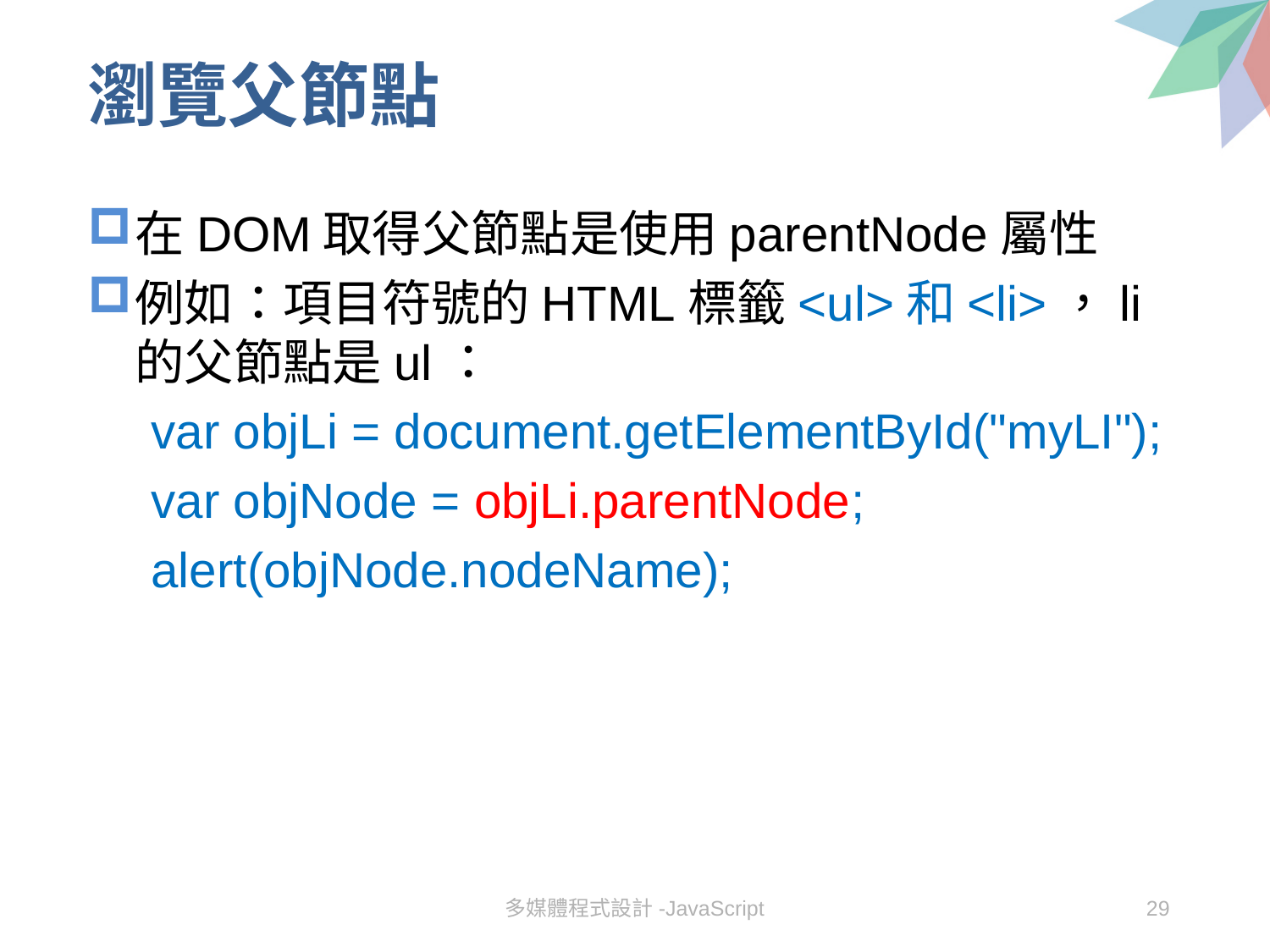

# 瀏覽父節點
在DOM取得父節點是使用parentNode屬性
例如：項目符號的HTML標籤<ul>和<li>，li的父節點是ul：
var objLi = document.getElementById("myLI");
var objNode = objLi.parentNode;
alert(objNode.nodeName);
多媒體程式設計-JavaScript
29